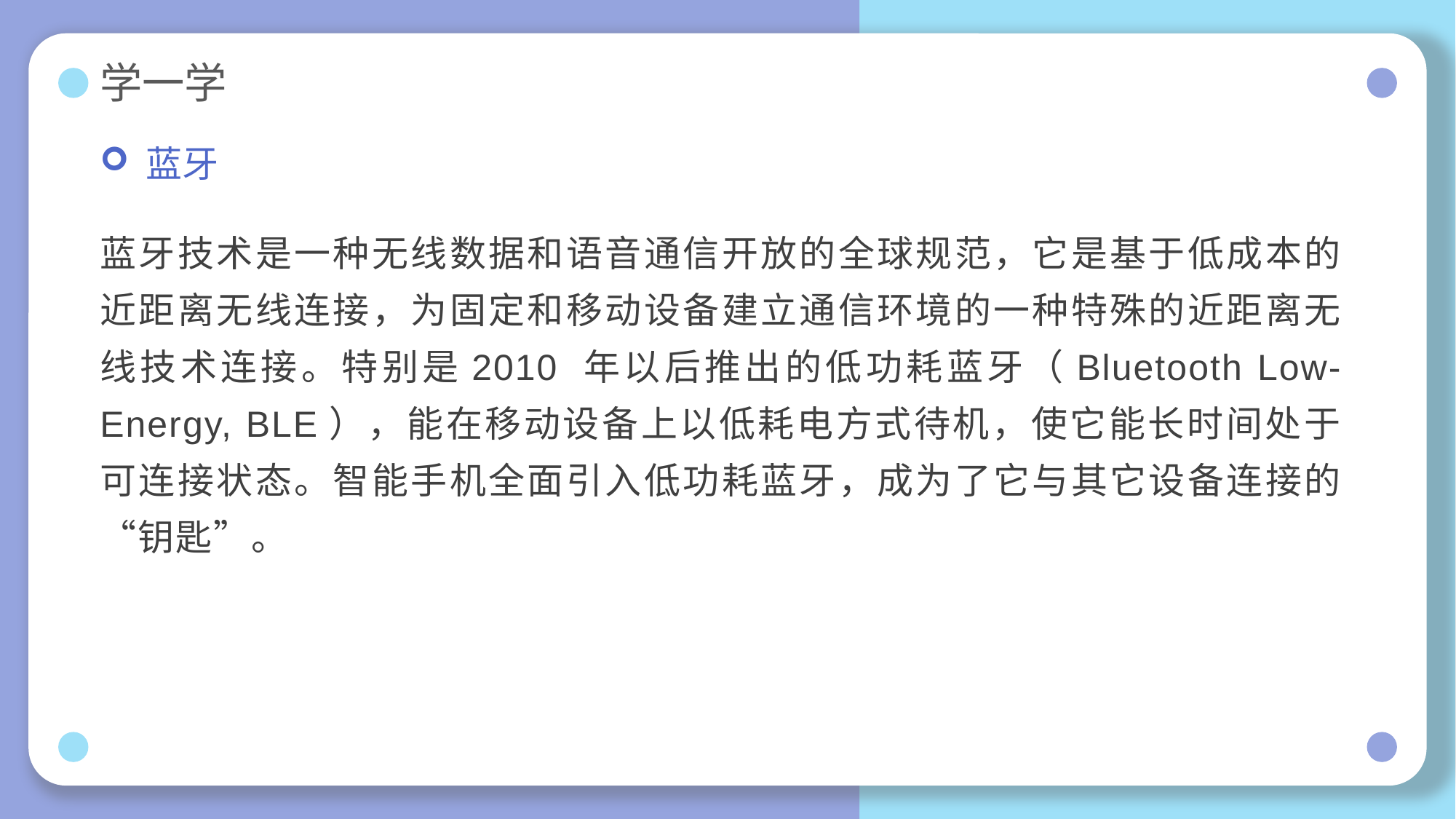

# 学一学
 蓝牙
蓝牙技术是一种无线数据和语音通信开放的全球规范，它是基于低成本的近距离无线连接，为固定和移动设备建立通信环境的一种特殊的近距离无线技术连接。特别是2010 年以后推出的低功耗蓝牙（Bluetooth Low-Energy, BLE），能在移动设备上以低耗电方式待机，使它能长时间处于可连接状态。智能手机全面引入低功耗蓝牙，成为了它与其它设备连接的“钥匙”。